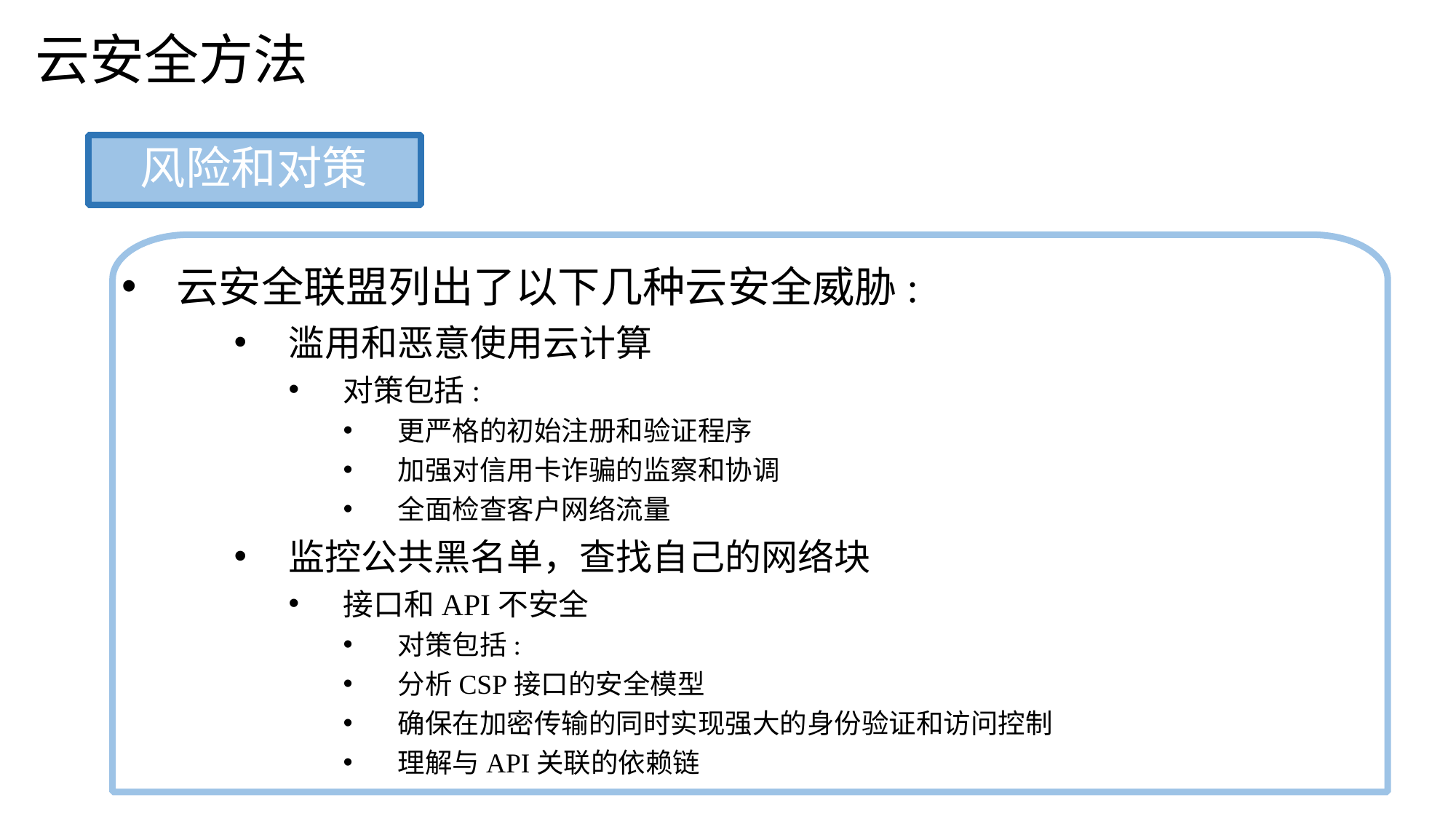

云安全方法

风险和对策
云安全联盟列出了以下几种云安全威胁:
滥用和恶意使用云计算
对策包括:
更严格的初始注册和验证程序
加强对信用卡诈骗的监察和协调
全面检查客户网络流量
监控公共黑名单，查找自己的网络块
接口和API不安全
对策包括:
分析CSP接口的安全模型
确保在加密传输的同时实现强大的身份验证和访问控制
理解与API关联的依赖链